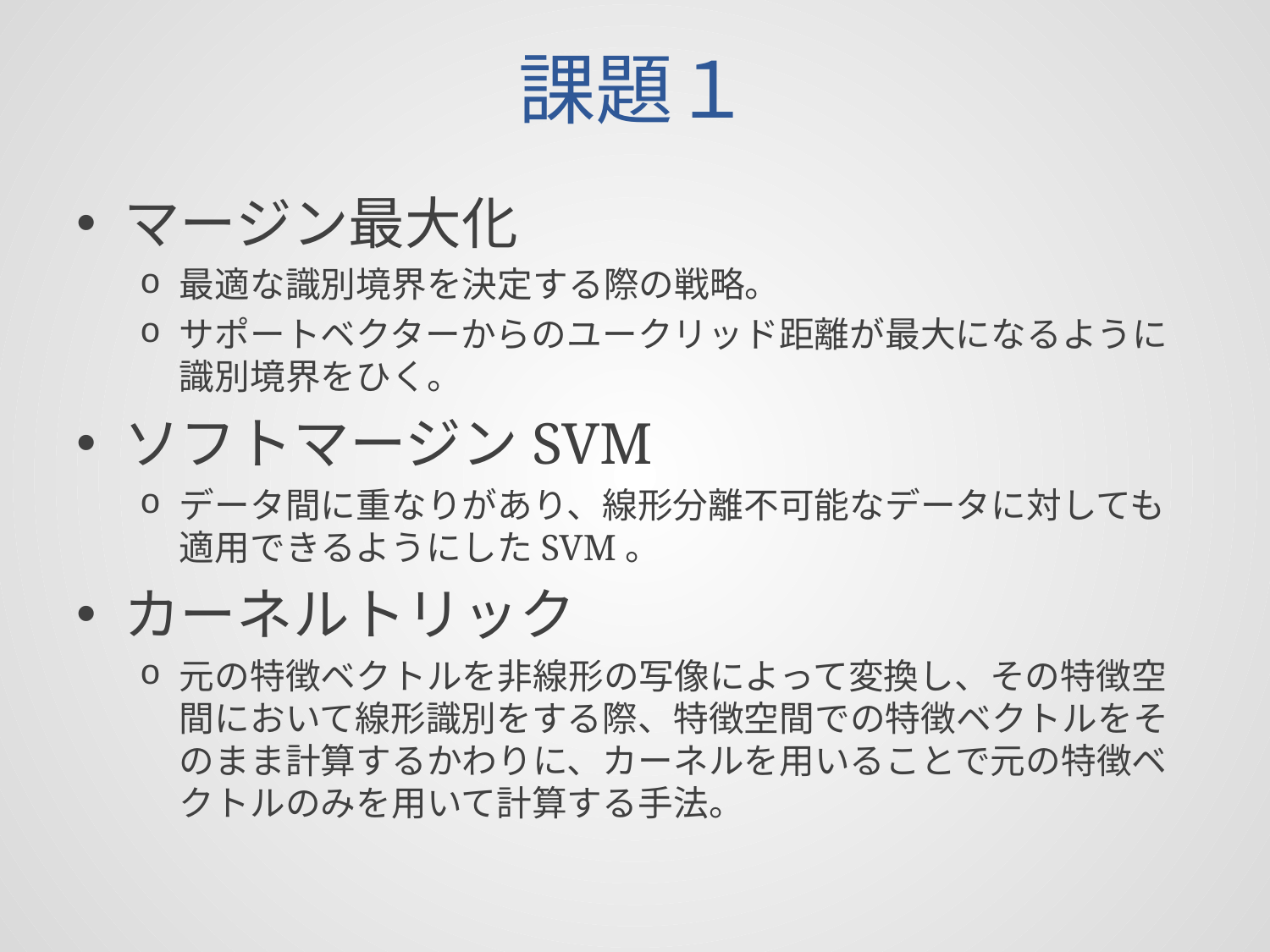

# 課題１
マージン最大化
最適な識別境界を決定する際の戦略。
サポートベクターからのユークリッド距離が最大になるように識別境界をひく。
ソフトマージンSVM
データ間に重なりがあり、線形分離不可能なデータに対しても適用できるようにしたSVM。
カーネルトリック
元の特徴ベクトルを非線形の写像によって変換し、その特徴空間において線形識別をする際、特徴空間での特徴ベクトルをそのまま計算するかわりに、カーネルを用いることで元の特徴ベクトルのみを用いて計算する手法。